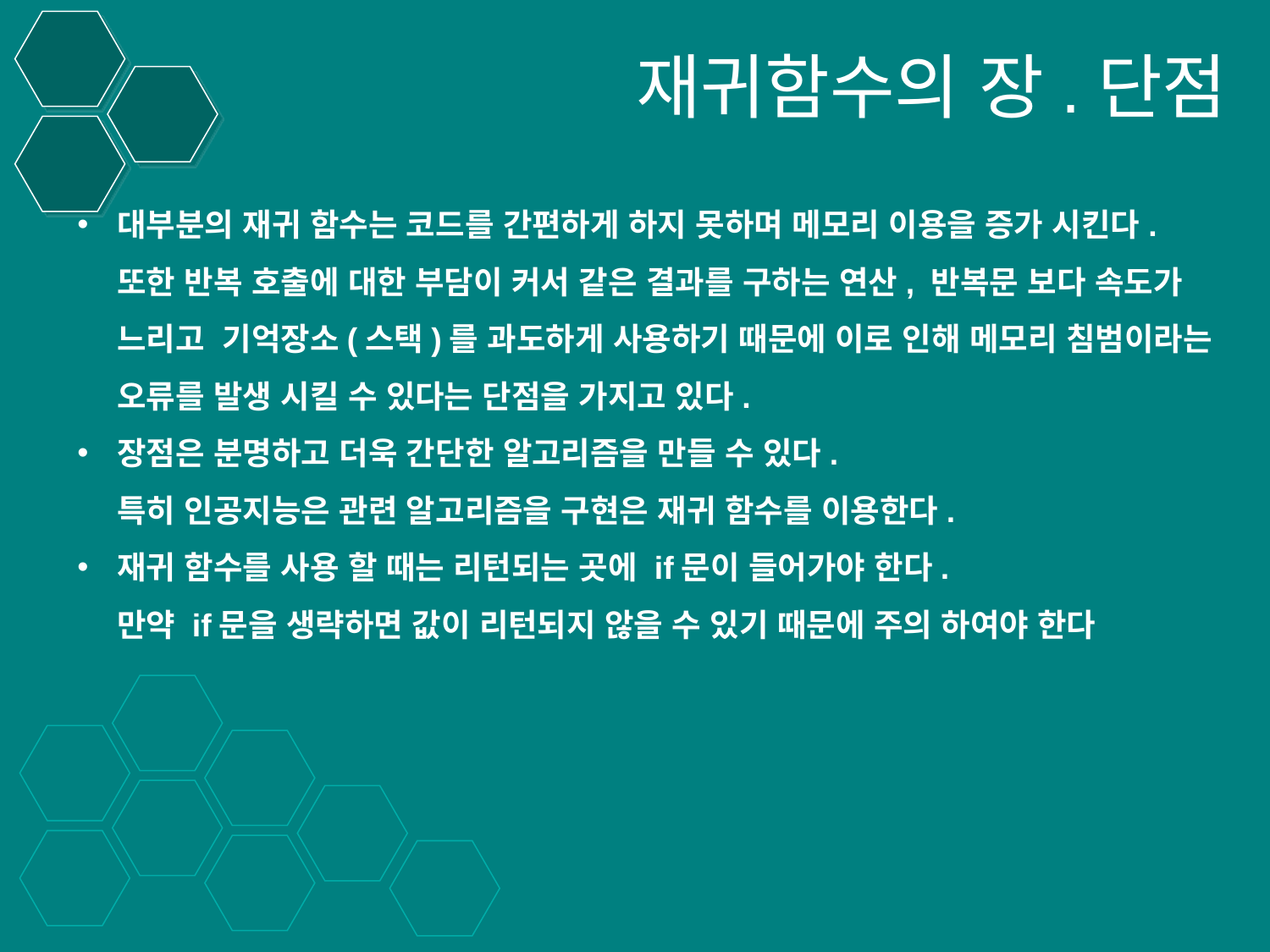

재귀함수의 장.단점
대부분의 재귀 함수는 코드를 간편하게 하지 못하며 메모리 이용을 증가 시킨다.
또한 반복 호출에 대한 부담이 커서 같은 결과를 구하는 연산, 반복문 보다 속도가
느리고  기억장소(스택)를 과도하게 사용하기 때문에 이로 인해 메모리 침범이라는 오류를 발생 시킬 수 있다는 단점을 가지고 있다.
장점은 분명하고 더욱 간단한 알고리즘을 만들 수 있다.
특히 인공지능은 관련 알고리즘을 구현은 재귀 함수를 이용한다.
재귀 함수를 사용 할 때는 리턴되는 곳에 if문이 들어가야 한다.
만약 if문을 생략하면 값이 리턴되지 않을 수 있기 때문에 주의 하여야 한다